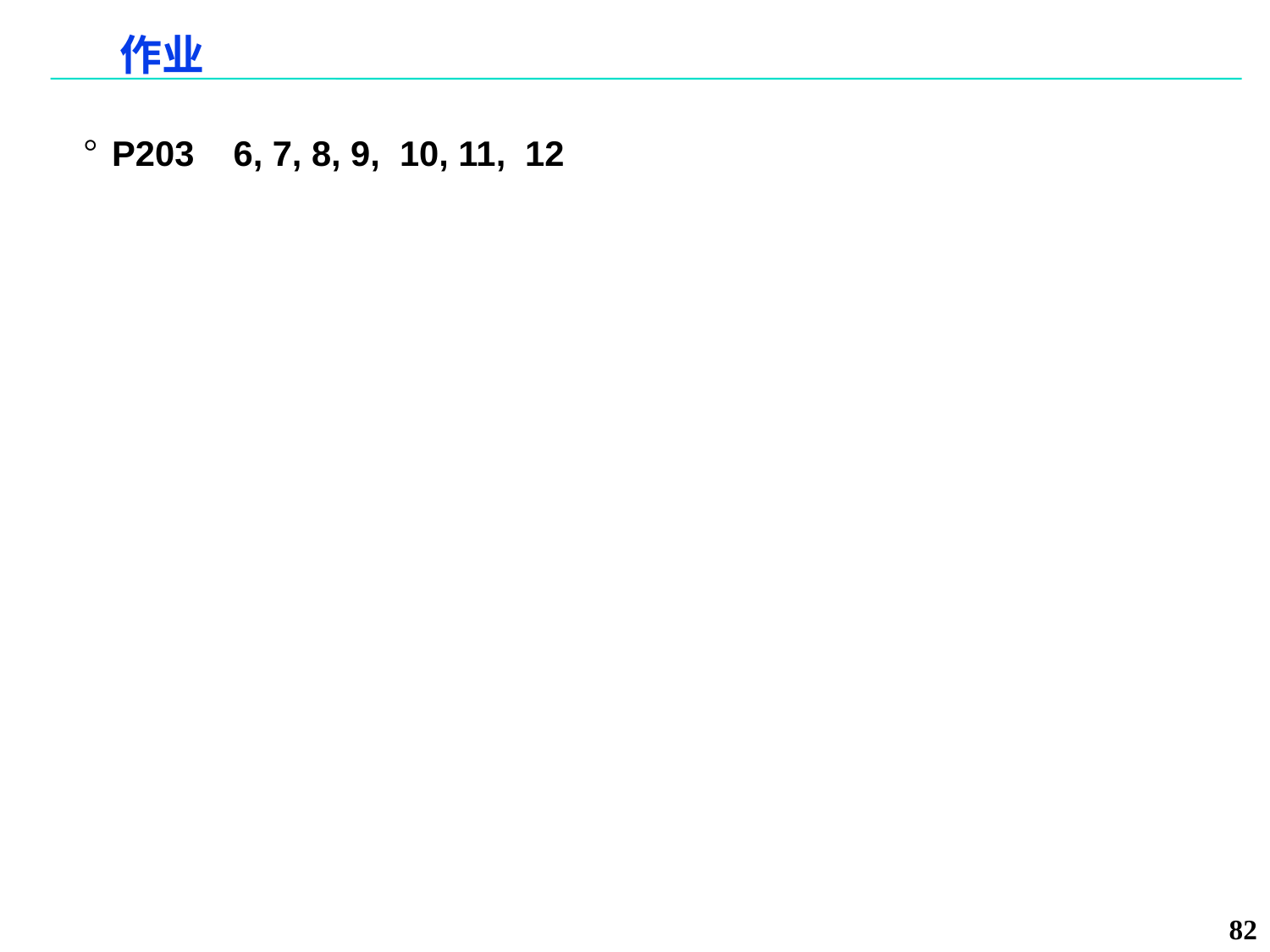

# 作业
P203    6, 7, 8, 9,  10, 11,  12